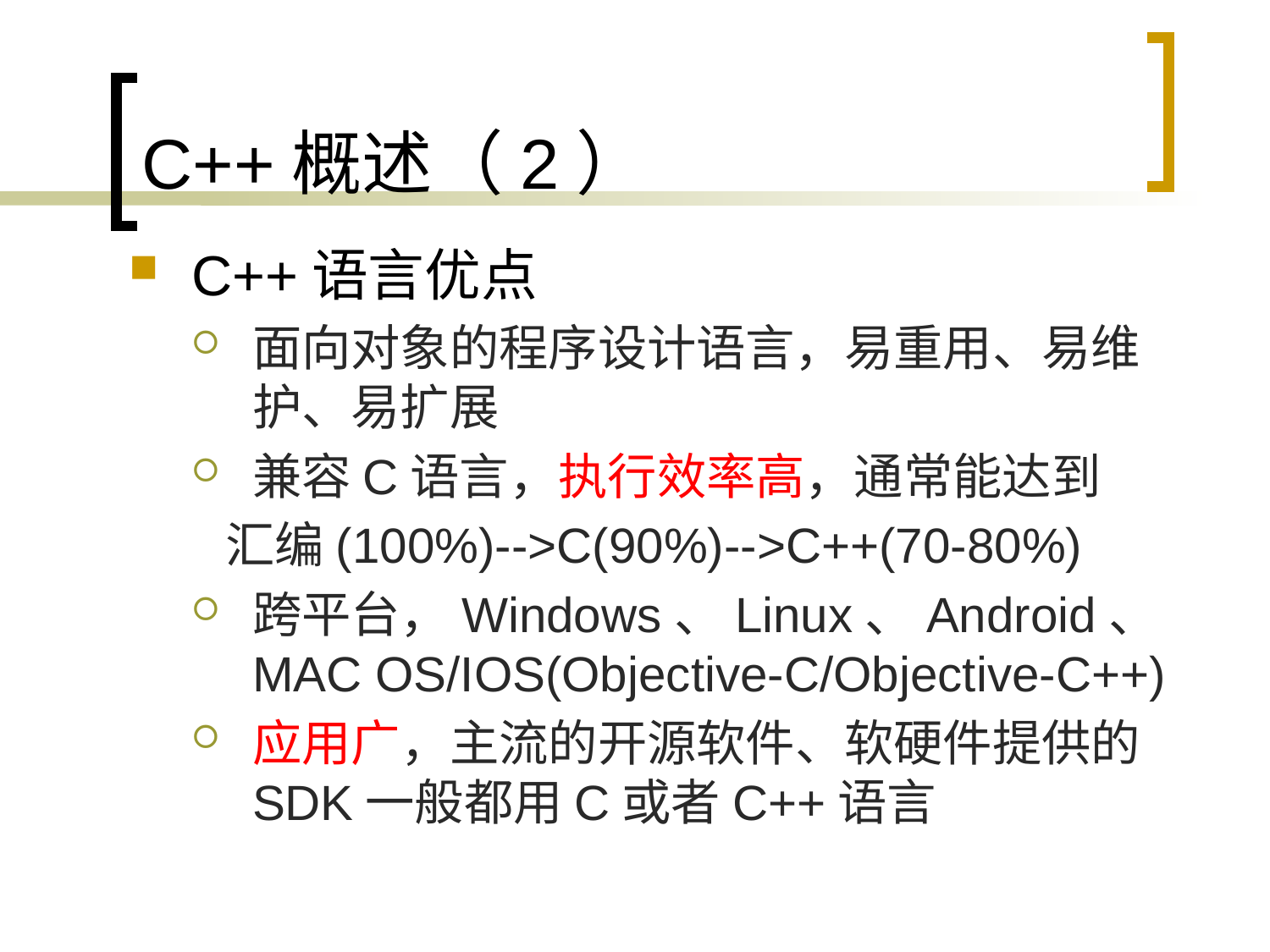

# C++概述（2）
C++语言优点
面向对象的程序设计语言，易重用、易维护、易扩展
兼容C语言，执行效率高，通常能达到
  汇编(100%)-->C(90%)-->C++(70-80%)
跨平台，Windows、Linux、Android、MAC OS/IOS(Objective-C/Objective-C++)
应用广，主流的开源软件、软硬件提供的SDK一般都用C或者C++语言